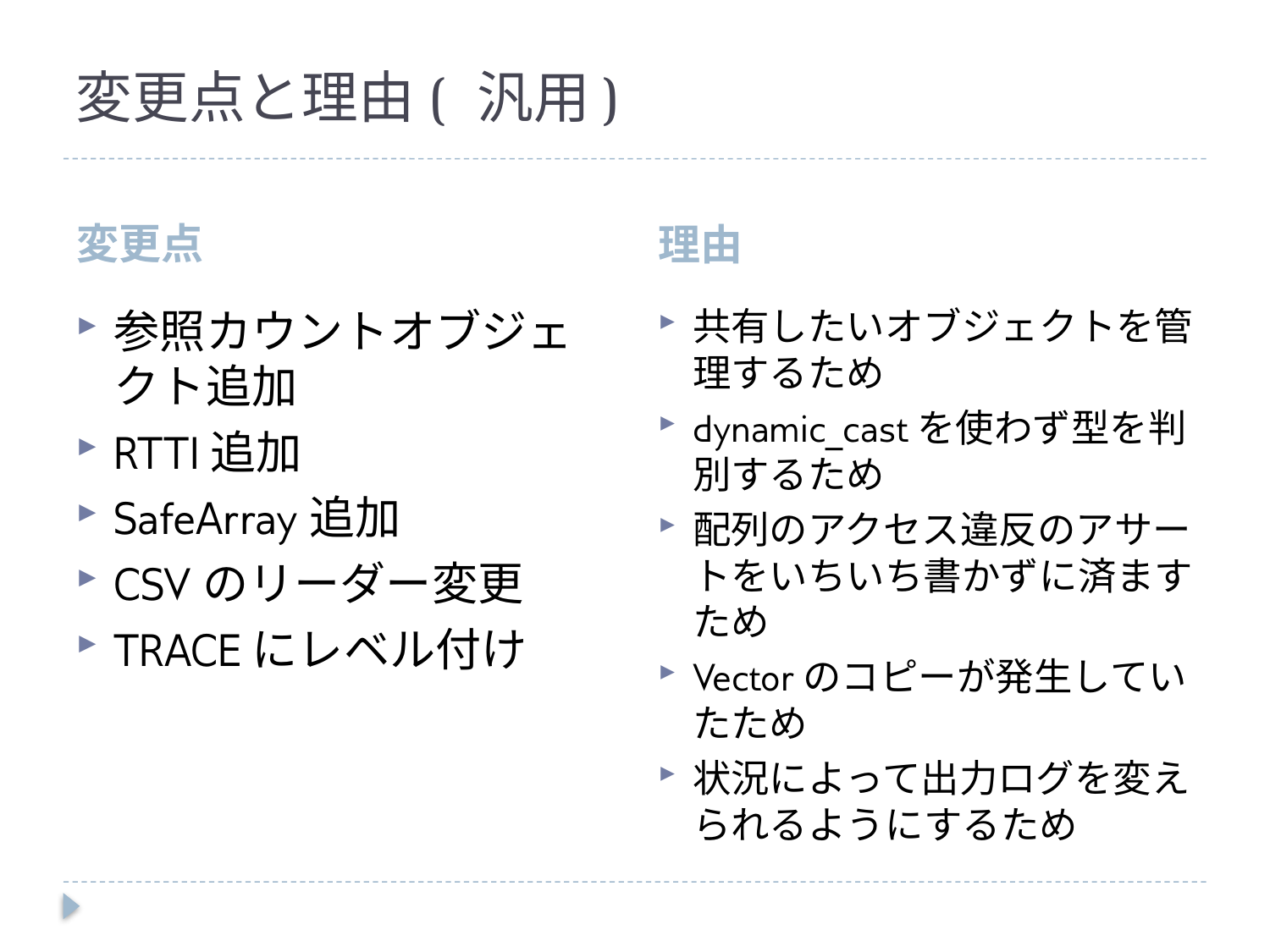

# 変更点と理由( 汎用)
変更点
理由
参照カウントオブジェクト追加
RTTI追加
SafeArray追加
CSVのリーダー変更
TRACEにレベル付け

共有したいオブジェクトを管理するため
dynamic_castを使わず型を判別するため
配列のアクセス違反のアサートをいちいち書かずに済ますため
Vectorのコピーが発生していたため
状況によって出力ログを変えられるようにするため